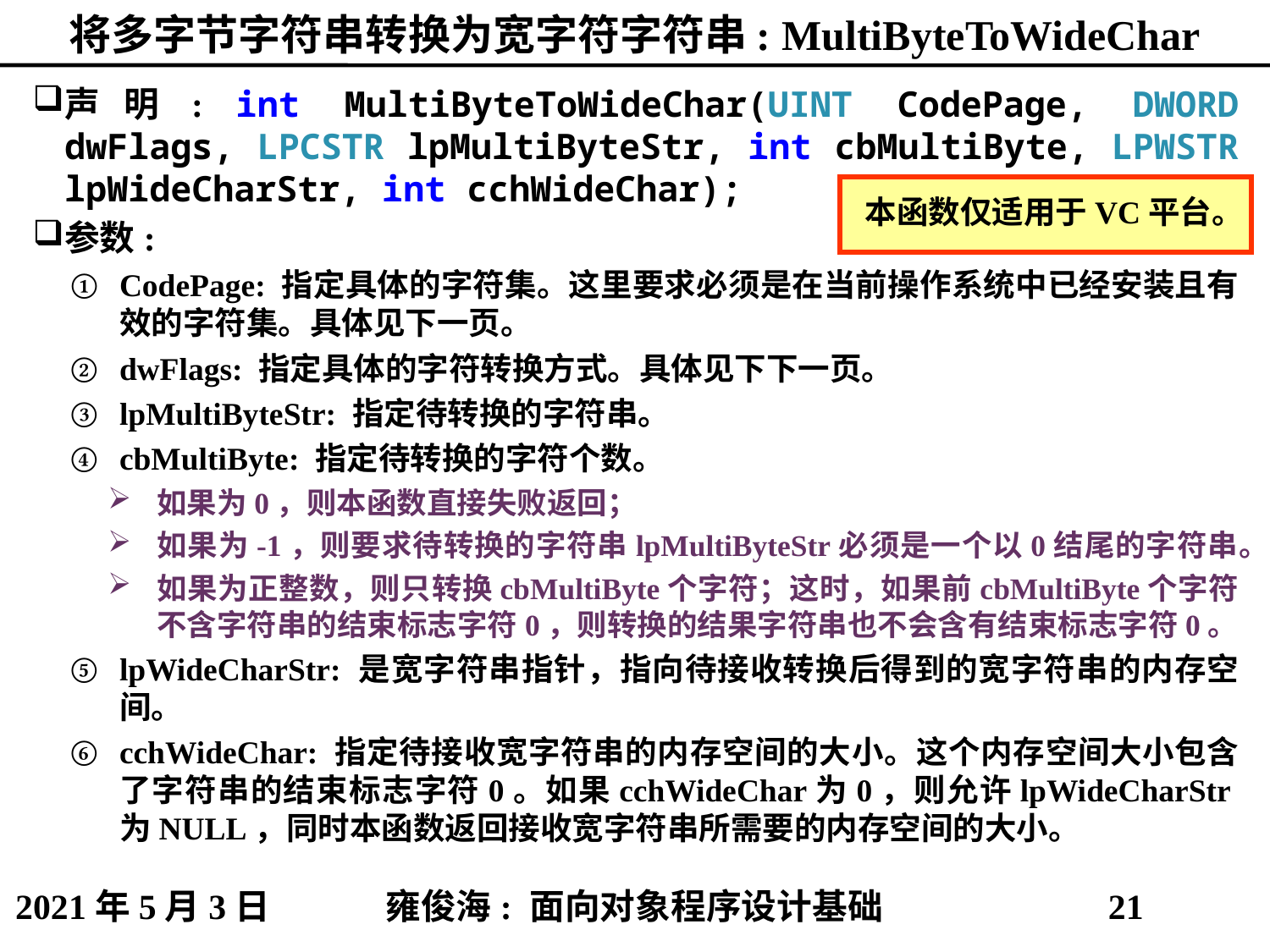

# 将多字节字符串转换为宽字符字符串: MultiByteToWideChar

声明: int MultiByteToWideChar(UINT CodePage, DWORD dwFlags, LPCSTR lpMultiByteStr, int cbMultiByte, LPWSTR lpWideCharStr, int cchWideChar);
参数:
CodePage: 指定具体的字符集。这里要求必须是在当前操作系统中已经安装且有效的字符集。具体见下一页。
dwFlags: 指定具体的字符转换方式。具体见下下一页。
lpMultiByteStr: 指定待转换的字符串。
cbMultiByte: 指定待转换的字符个数。
如果为0，则本函数直接失败返回；
如果为-1，则要求待转换的字符串lpMultiByteStr必须是一个以0结尾的字符串。
如果为正整数，则只转换cbMultiByte个字符；这时，如果前cbMultiByte个字符不含字符串的结束标志字符0，则转换的结果字符串也不会含有结束标志字符0。
lpWideCharStr: 是宽字符串指针，指向待接收转换后得到的宽字符串的内存空间。
cchWideChar: 指定待接收宽字符串的内存空间的大小。这个内存空间大小包含了字符串的结束标志字符0。如果cchWideChar为0，则允许lpWideCharStr为NULL，同时本函数返回接收宽字符串所需要的内存空间的大小。
本函数仅适用于VC平台。
2021年5月3日
雍俊海: 面向对象程序设计基础
21